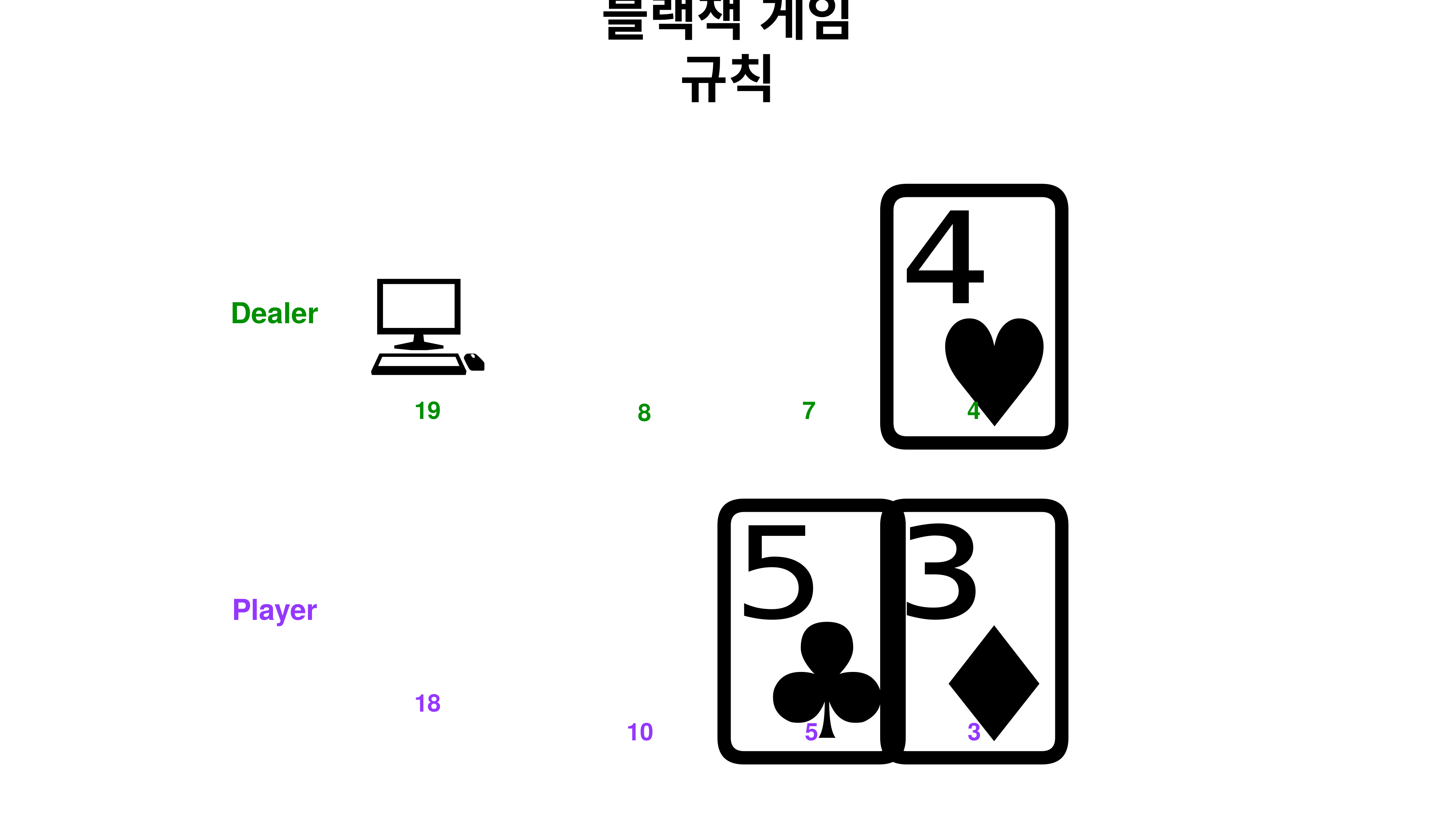

블랙잭 게임 규칙
🂸
🂧
🂴
💻
Dealer
19
7
4
8
🃕
🃋
🃃
🧸
Player
18
10
5
3